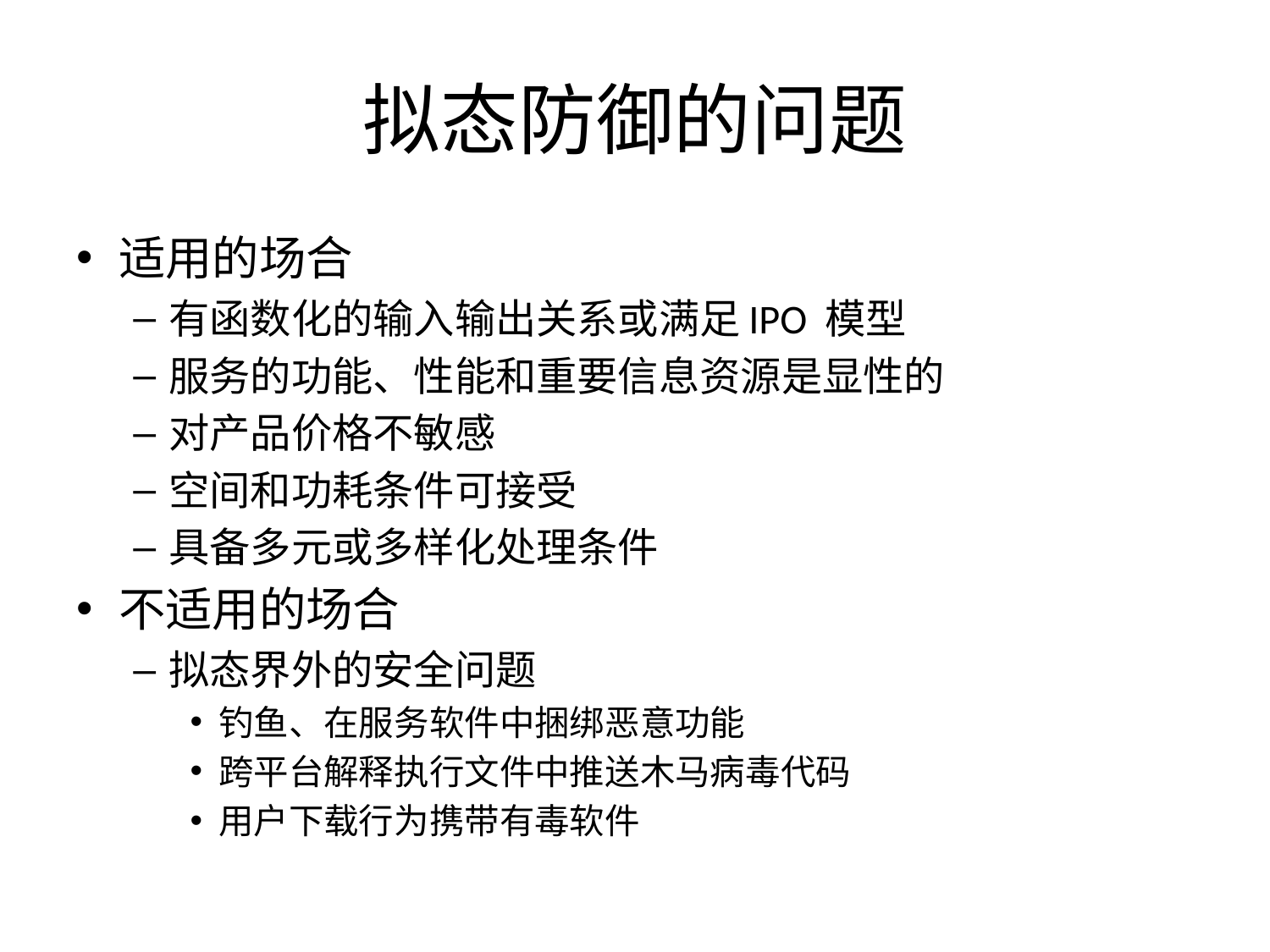

# 拟态防御的问题
适用的场合
有函数化的输入输出关系或满足IPO 模型
服务的功能、性能和重要信息资源是显性的
对产品价格不敏感
空间和功耗条件可接受
具备多元或多样化处理条件
不适用的场合
拟态界外的安全问题
钓鱼、在服务软件中捆绑恶意功能
跨平台解释执行文件中推送木马病毒代码
用户下载行为携带有毒软件